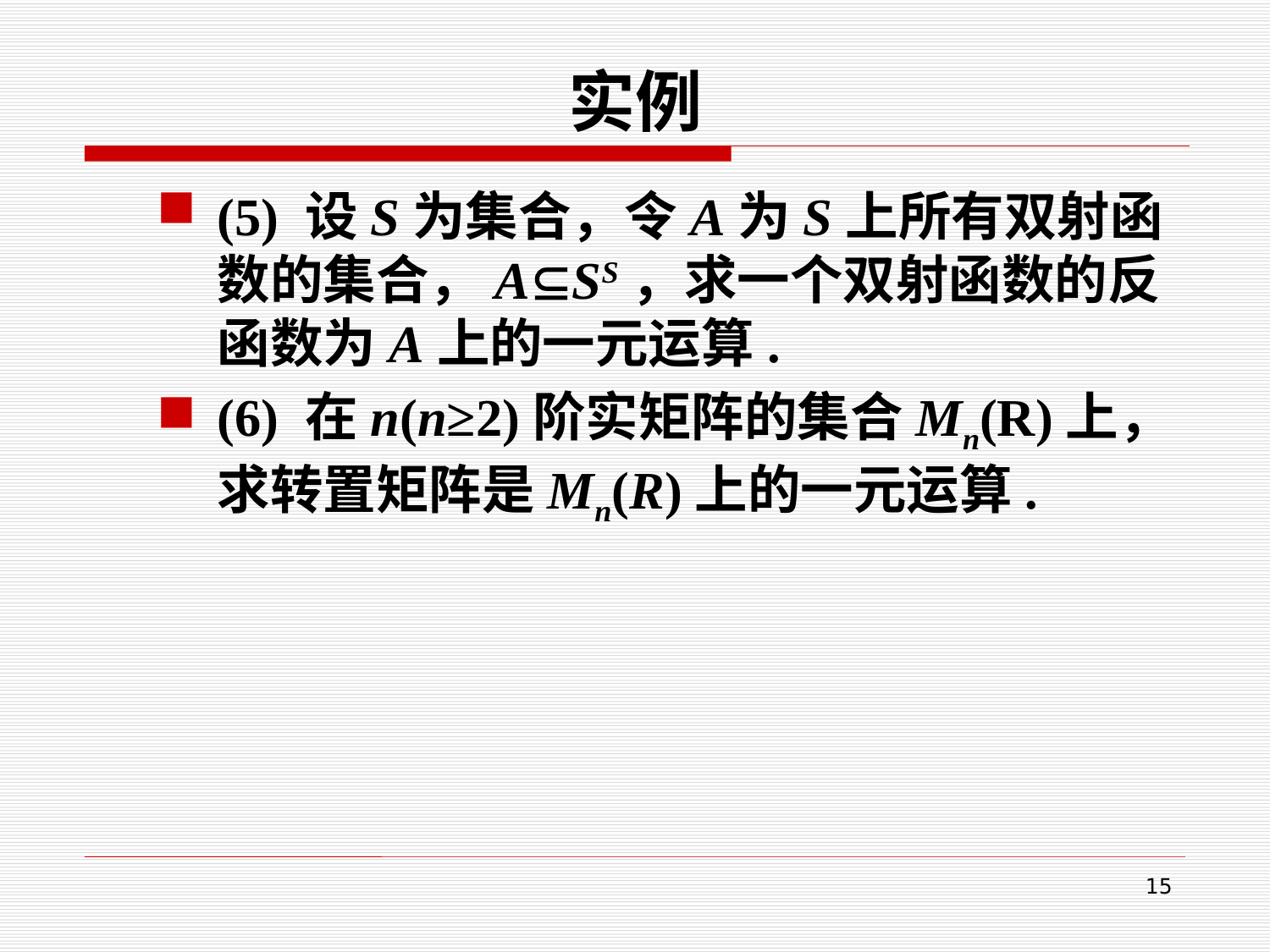

# 实例
(5) 设S为集合，令A为S上所有双射函数的集合，A⊆SS，求一个双射函数的反函数为A上的一元运算.
(6) 在n(n≥2)阶实矩阵的集合Mn(R)上，求转置矩阵是Mn(R)上的一元运算.

15